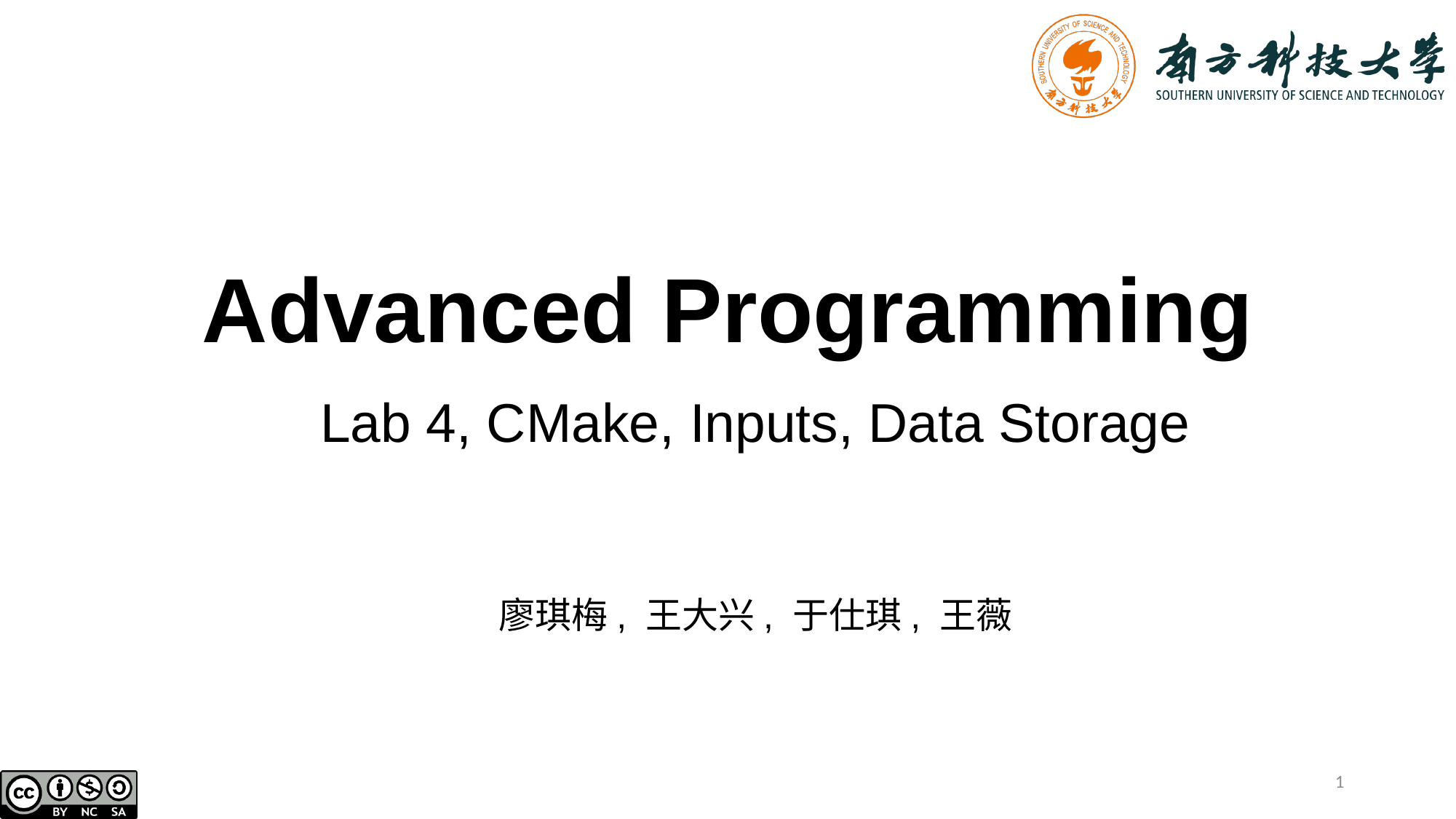

# Advanced Programming
Lab 4, CMake, Inputs, Data Storage

廖琪梅, 王大兴, 于仕琪, 王薇

1